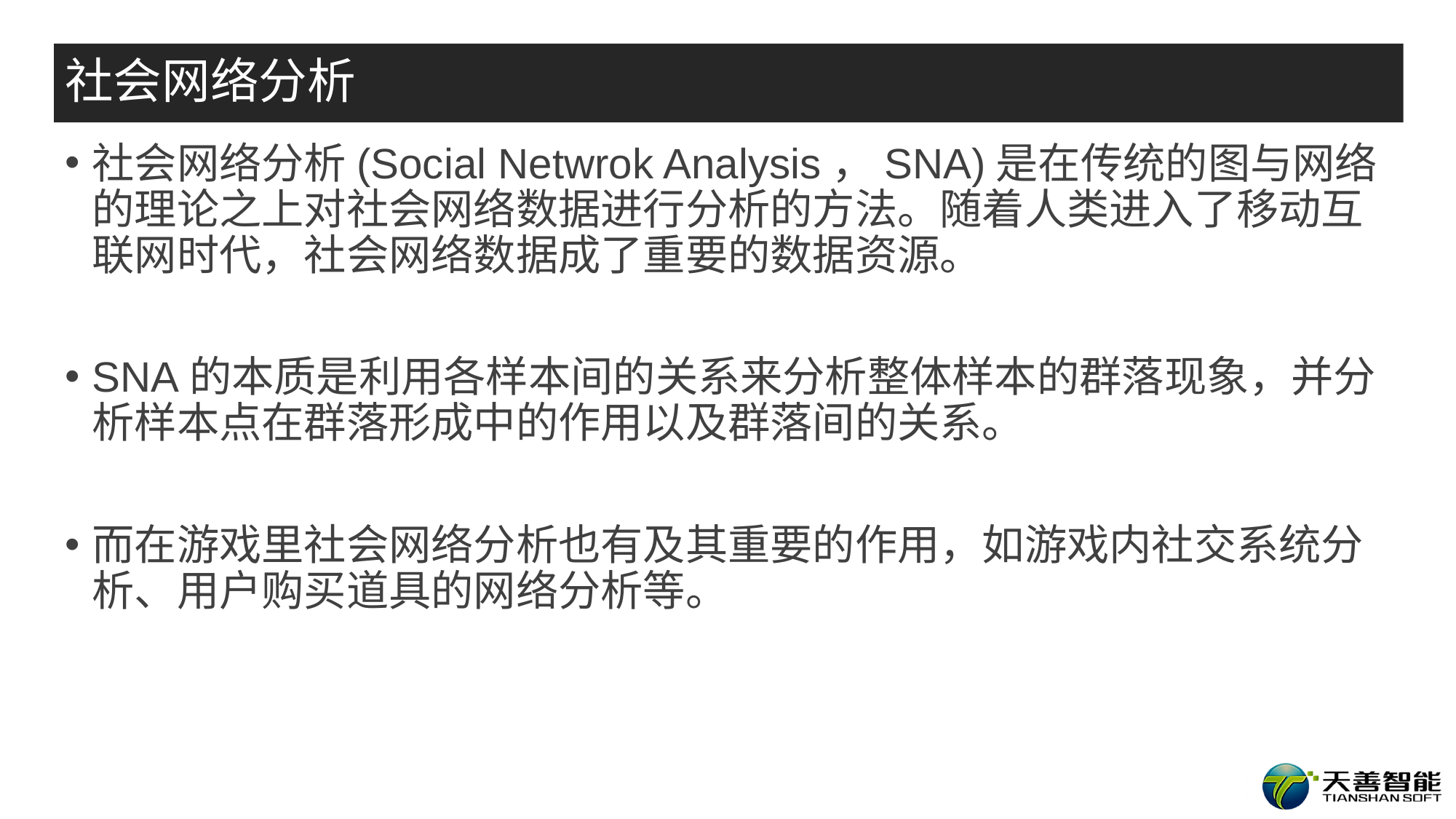

# 社会网络分析
社会网络分析(Social Netwrok Analysis，SNA)是在传统的图与网络的理论之上对社会网络数据进行分析的方法。随着人类进入了移动互联网时代，社会网络数据成了重要的数据资源。

SNA的本质是利用各样本间的关系来分析整体样本的群落现象，并分析样本点在群落形成中的作用以及群落间的关系。

而在游戏里社会网络分析也有及其重要的作用，如游戏内社交系统分析、用户购买道具的网络分析等。